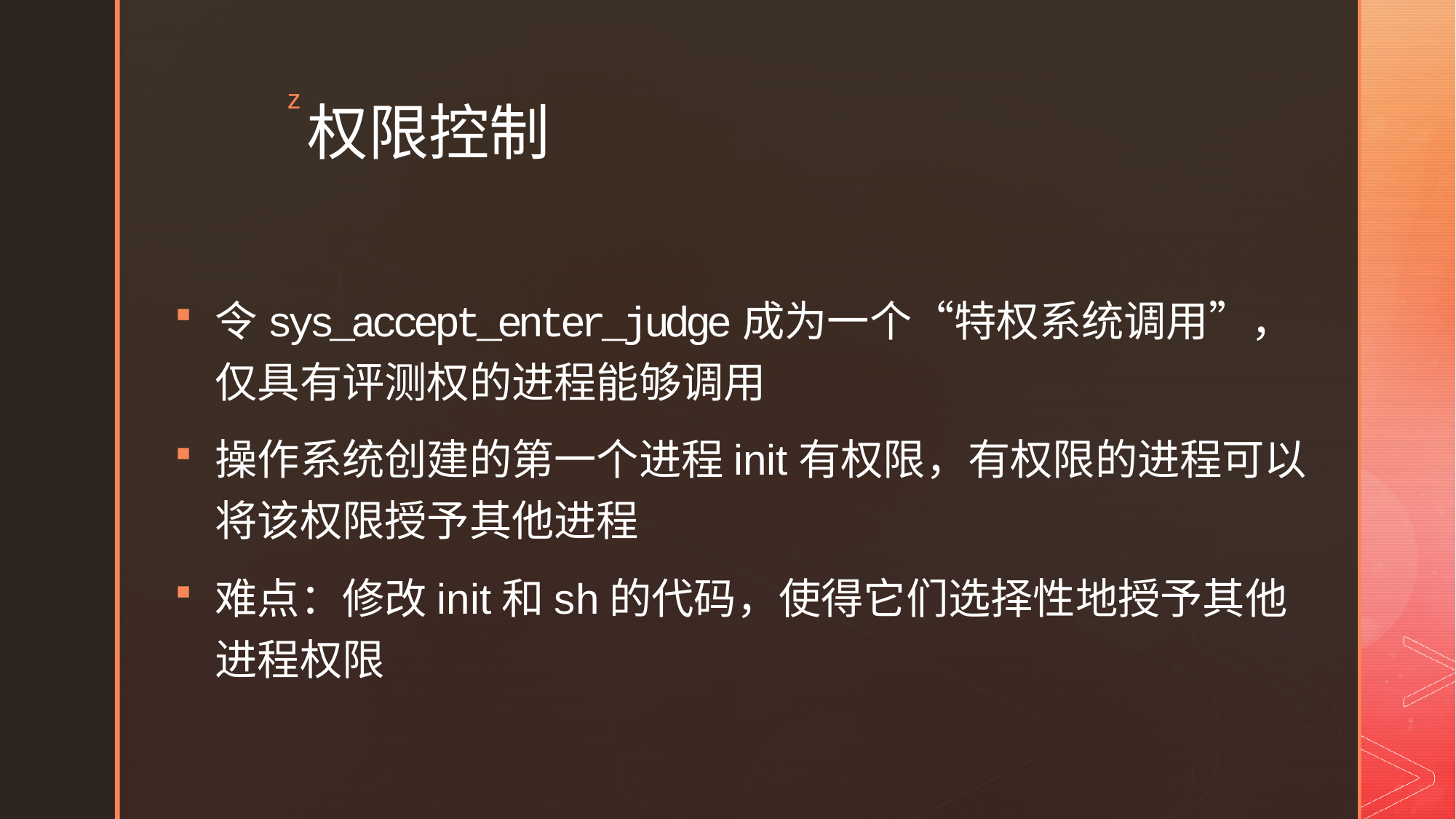

# 权限控制
令sys_accept_enter_judge成为一个“特权系统调用”，仅具有评测权的进程能够调用
操作系统创建的第一个进程init有权限，有权限的进程可以将该权限授予其他进程
难点：修改init和sh的代码，使得它们选择性地授予其他进程权限